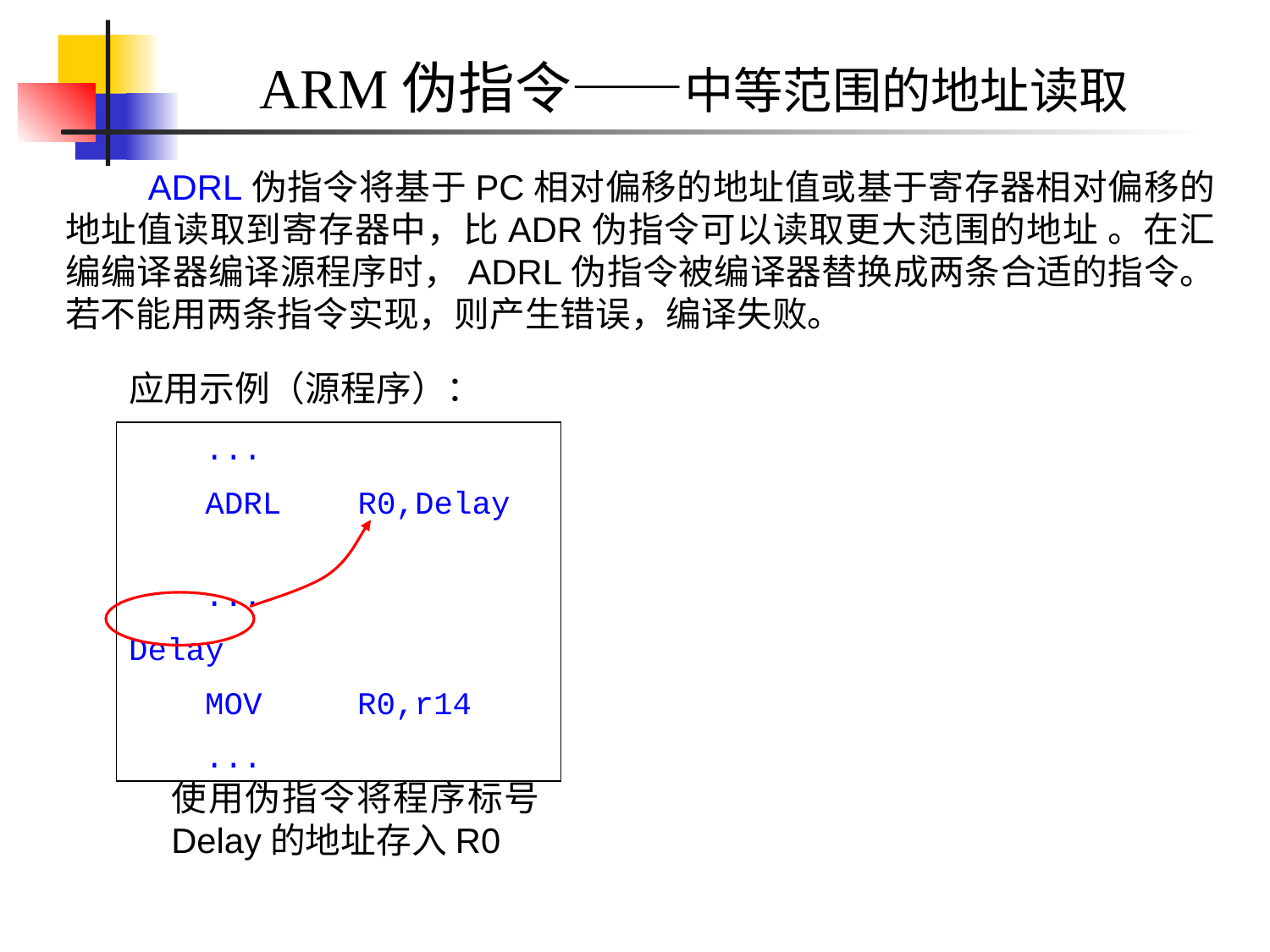

ARM伪指令——中等范围的地址读取
        ADRL伪指令将基于PC相对偏移的地址值或基于寄存器相对偏移的地址值读取到寄存器中，比ADR伪指令可以读取更大范围的地址 。在汇编编译器编译源程序时，ADRL伪指令被编译器替换成两条合适的指令。若不能用两条指令实现，则产生错误，编译失败。
应用示例（源程序）：
    ...
    ADRL    R0,Delay
    ...
Delay
    MOV     R0,r14
    ...

使用伪指令将程序标号Delay的地址存入R0